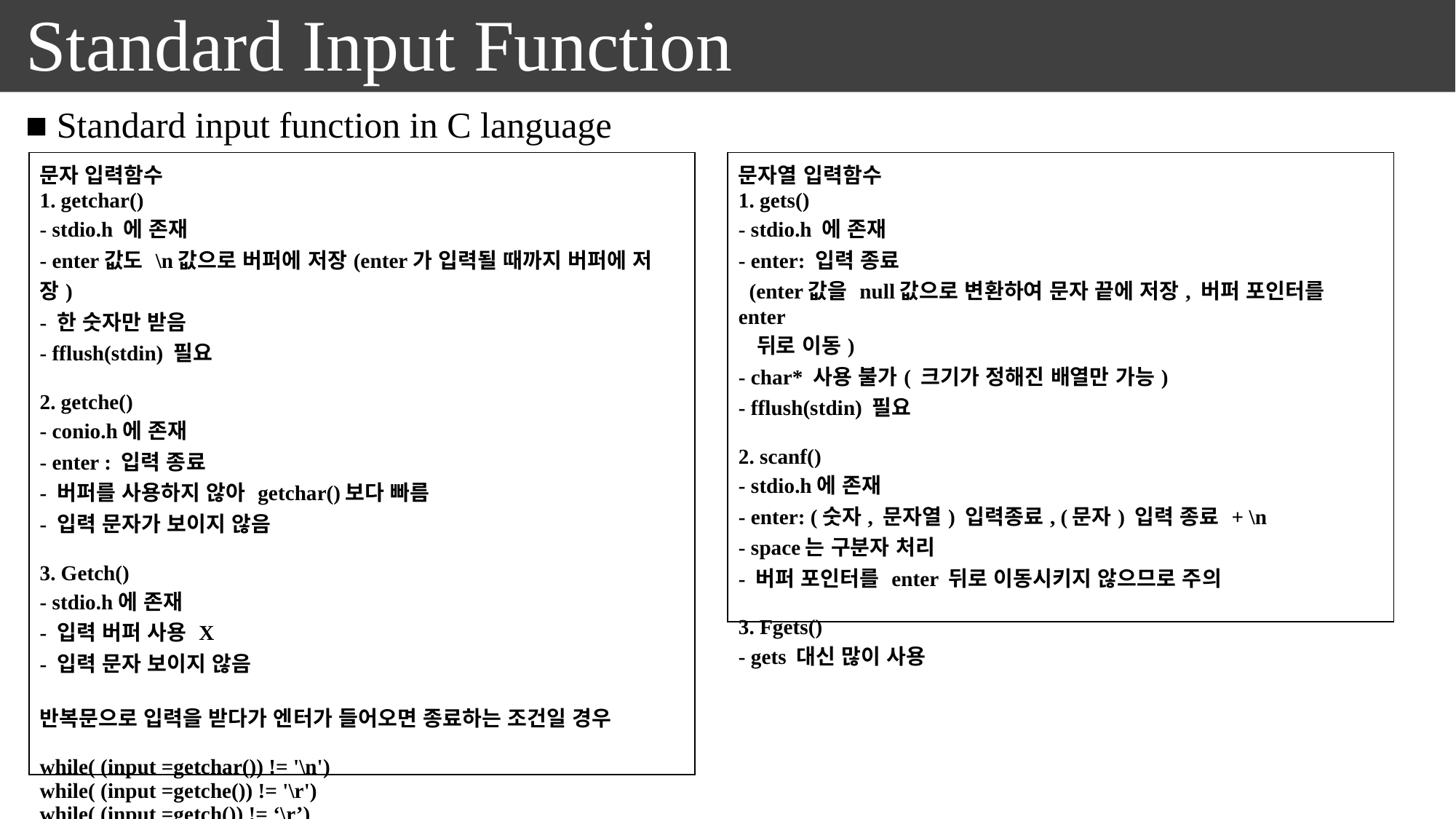

Standard Input Function
■ Standard input function in C language
| 문자 입력함수 1. getchar() - stdio.h 에 존재 - enter값도 \n값으로 버퍼에 저장(enter가 입력될 때까지 버퍼에 저장) - 한 숫자만 받음 - fflush(stdin) 필요 2. getche() - conio.h에 존재 - enter : 입력 종료 - 버퍼를 사용하지 않아 getchar()보다 빠름 - 입력 문자가 보이지 않음 3. Getch() - stdio.h에 존재 - 입력 버퍼 사용 X - 입력 문자 보이지 않음 반복문으로 입력을 받다가 엔터가 들어오면 종료하는 조건일 경우 ​ while( (input =getchar()) != '\n') while( (input =getche()) != '\r') while( (input =getch()) != ‘\r’) |
| --- |
| 문자열 입력함수 1. gets() - stdio.h 에 존재 - enter: 입력 종료 (enter값을 null값으로 변환하여 문자 끝에 저장, 버퍼 포인터를 enter 뒤로 이동) - char\* 사용 불가( 크기가 정해진 배열만 가능) - fflush(stdin) 필요 2. scanf() - stdio.h에 존재 - enter: (숫자, 문자열) 입력종료, (문자) 입력 종료 + \n - space는 구분자 처리 - 버퍼 포인터를 enter 뒤로 이동시키지 않으므로 주의 3. Fgets() - gets 대신 많이 사용 |
| --- |